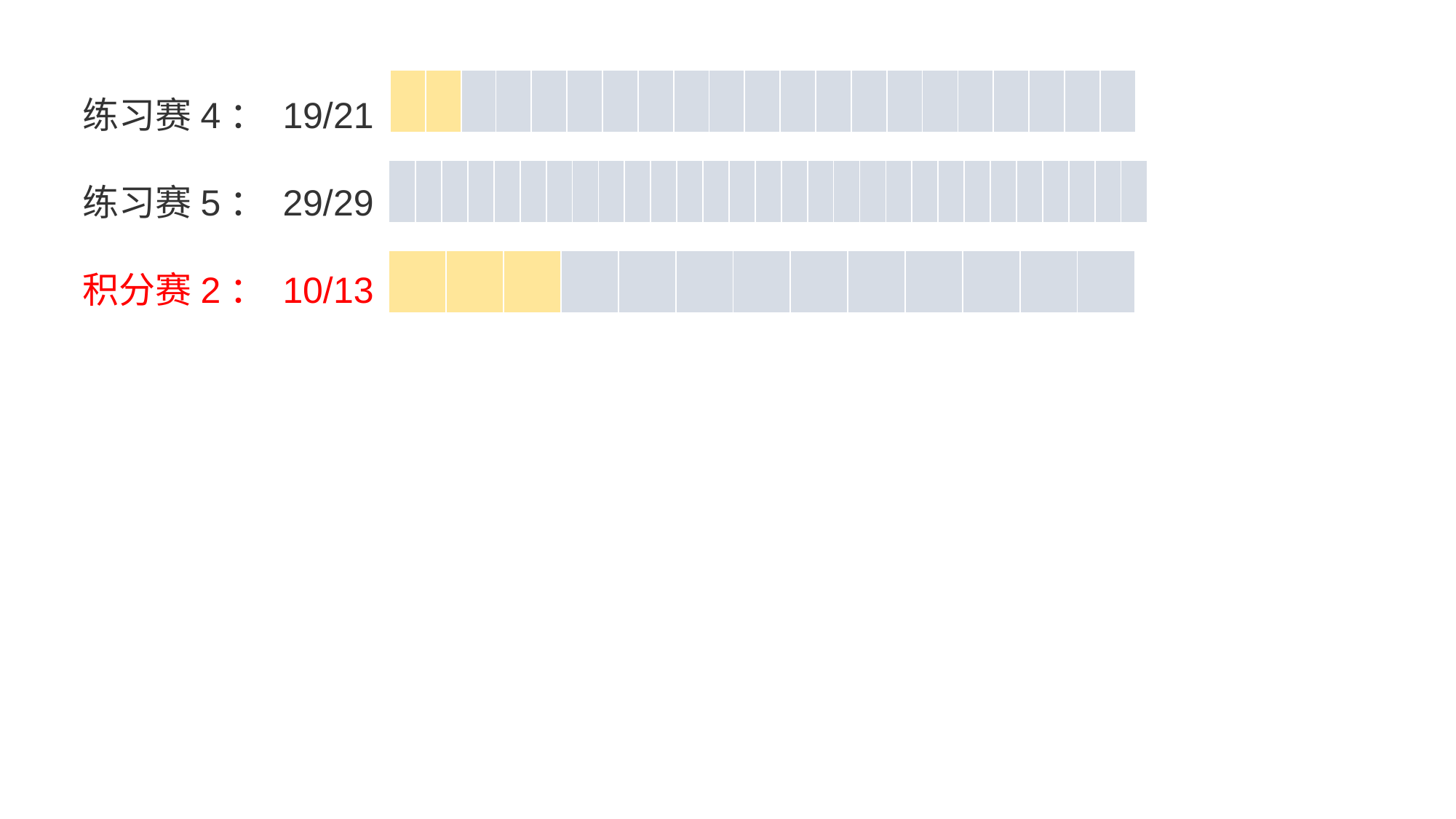

练习赛4： 19/21
练习赛5： 29/29
积分赛2： 10/13
|  |  |  |  |  |  |  |  |  |  |  |  |  |  |  |  |  |  |  |  |  |
| --- | --- | --- | --- | --- | --- | --- | --- | --- | --- | --- | --- | --- | --- | --- | --- | --- | --- | --- | --- | --- |
|  |  |  |  |  |  |  |  |  |  |  |  |  |  |  |  |  |  |  |  |  |  |  |  |  |  |  |  |  |
| --- | --- | --- | --- | --- | --- | --- | --- | --- | --- | --- | --- | --- | --- | --- | --- | --- | --- | --- | --- | --- | --- | --- | --- | --- | --- | --- | --- | --- |
|  |  |  |  |  |  |  |  |  |  |  |  |  |
| --- | --- | --- | --- | --- | --- | --- | --- | --- | --- | --- | --- | --- |